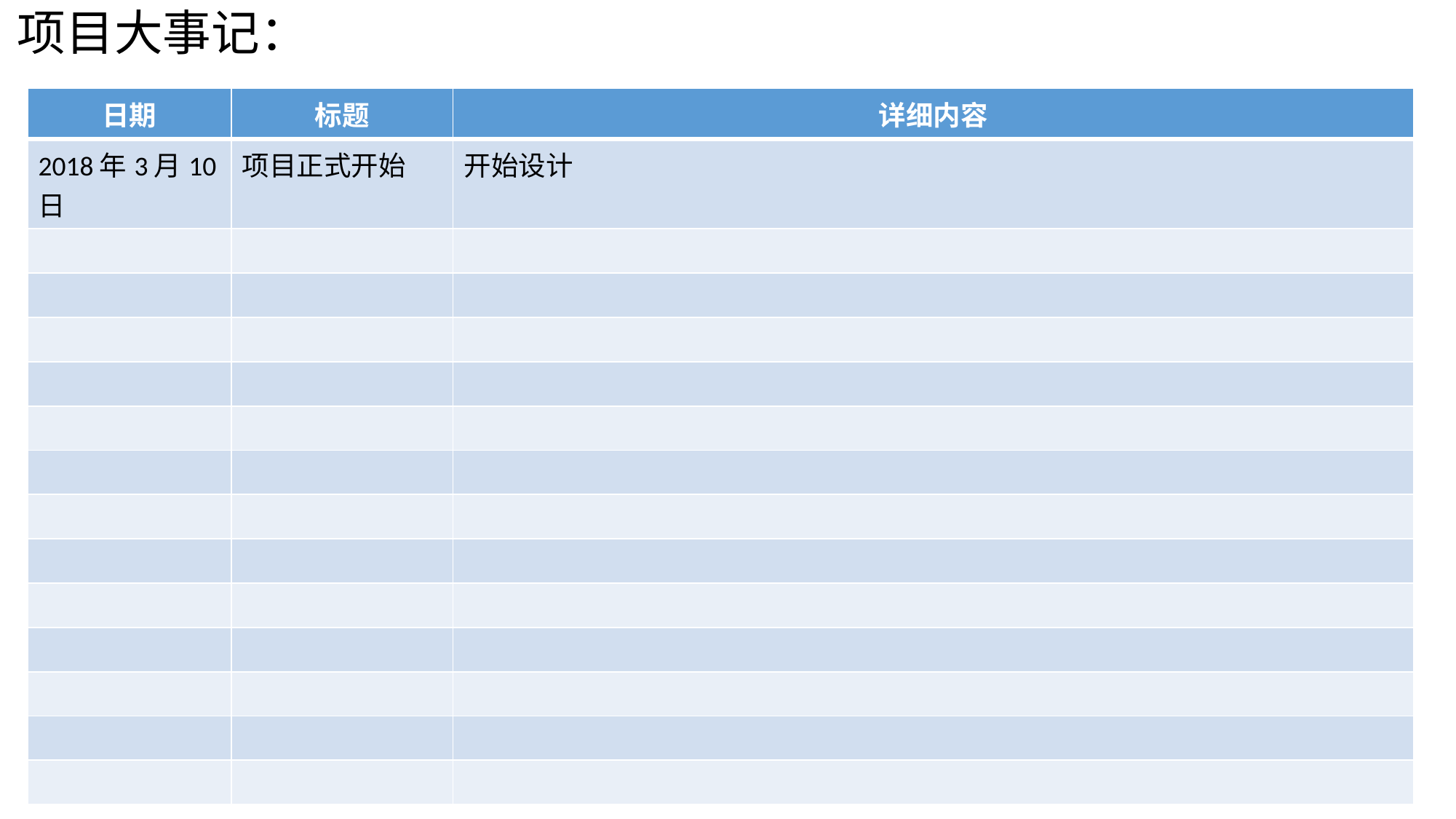

# 项目大事记：
| 日期 | 标题 | 详细内容 |
| --- | --- | --- |
| 2018年3月10日 | 项目正式开始 | 开始设计 |
|  |  |  |
|  |  |  |
|  |  |  |
|  |  |  |
|  |  |  |
|  |  |  |
|  |  |  |
|  |  |  |
|  |  |  |
|  |  |  |
|  |  |  |
|  |  |  |
|  |  |  |